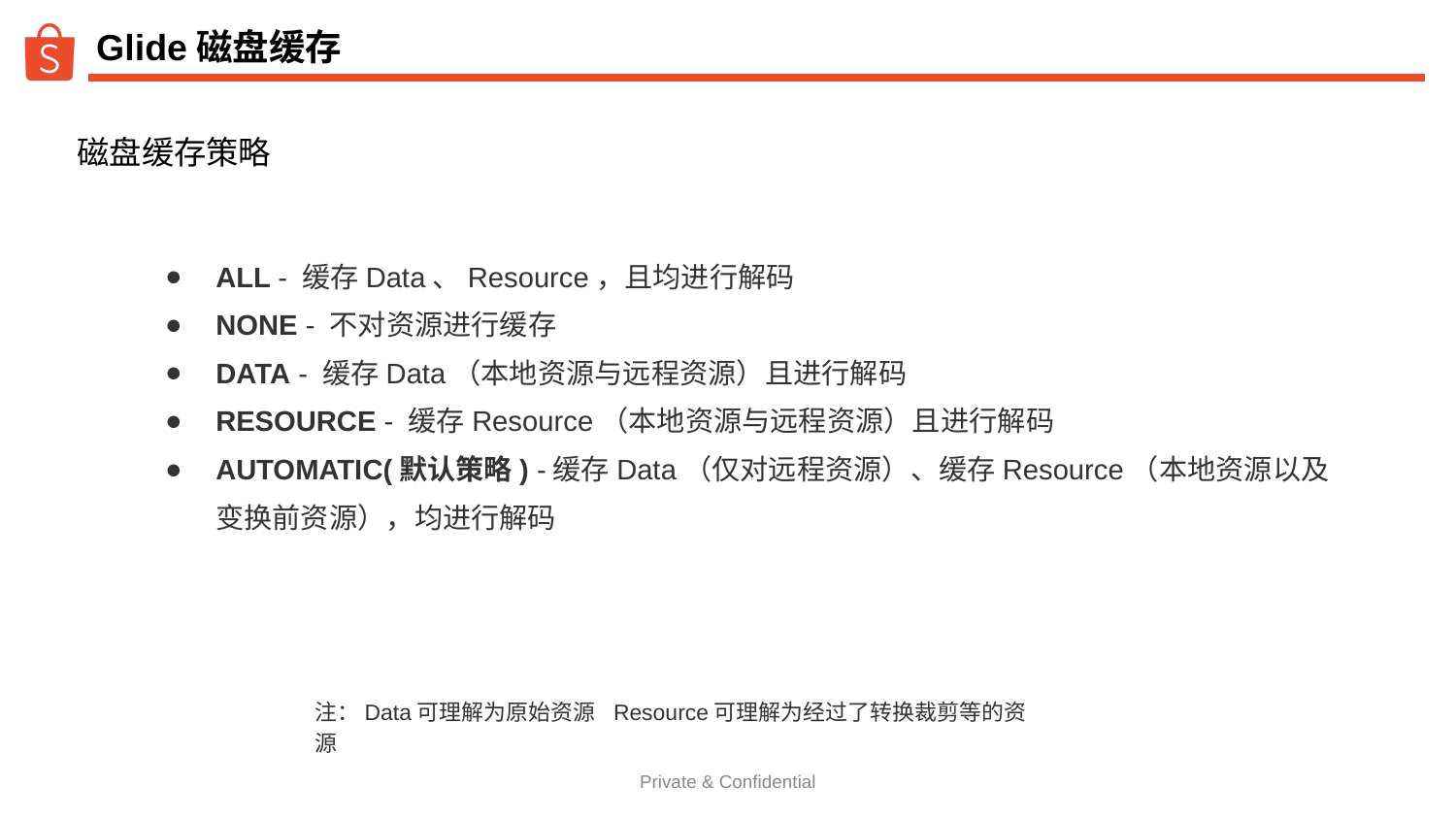

# Glide磁盘缓存
磁盘缓存策略

ALL - 缓存Data、Resource，且均进行解码
NONE - 不对资源进行缓存
DATA - 缓存Data（本地资源与远程资源）且进行解码
RESOURCE - 缓存Resource（本地资源与远程资源）且进行解码
AUTOMATIC(默认策略) -缓存Data（仅对远程资源）、缓存Resource（本地资源以及变换前资源），均进行解码
注：Data可理解为原始资源  Resource可理解为经过了转换裁剪等的资源